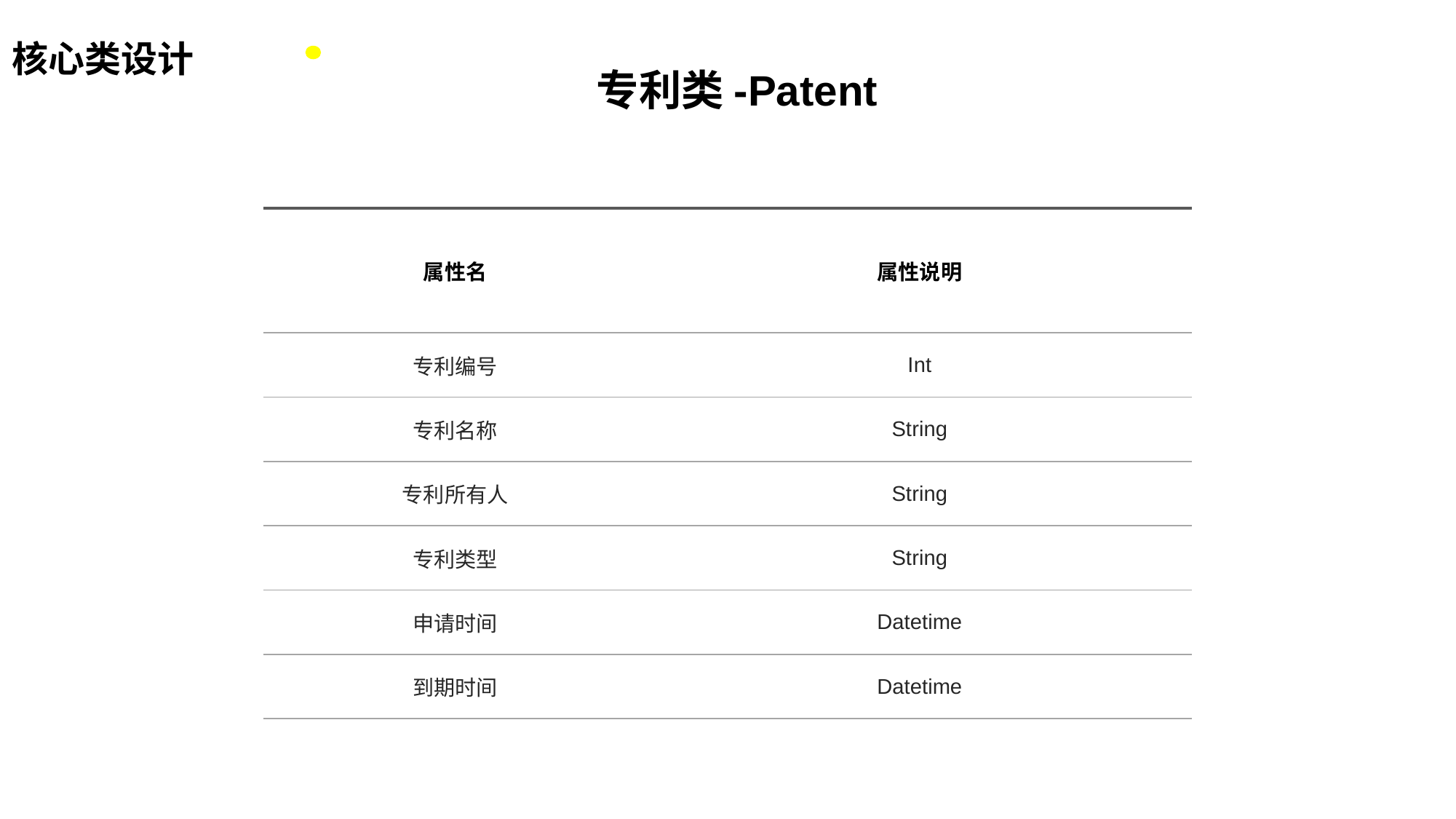

核心类设计

专利类-Patent
| 属性名 | 属性说明 |
| --- | --- |
| 专利编号 | Int |
| 专利名称 | String |
| 专利所有人 | String |
| 专利类型 | String |
| 申请时间 | Datetime |
| 到期时间 | Datetime |